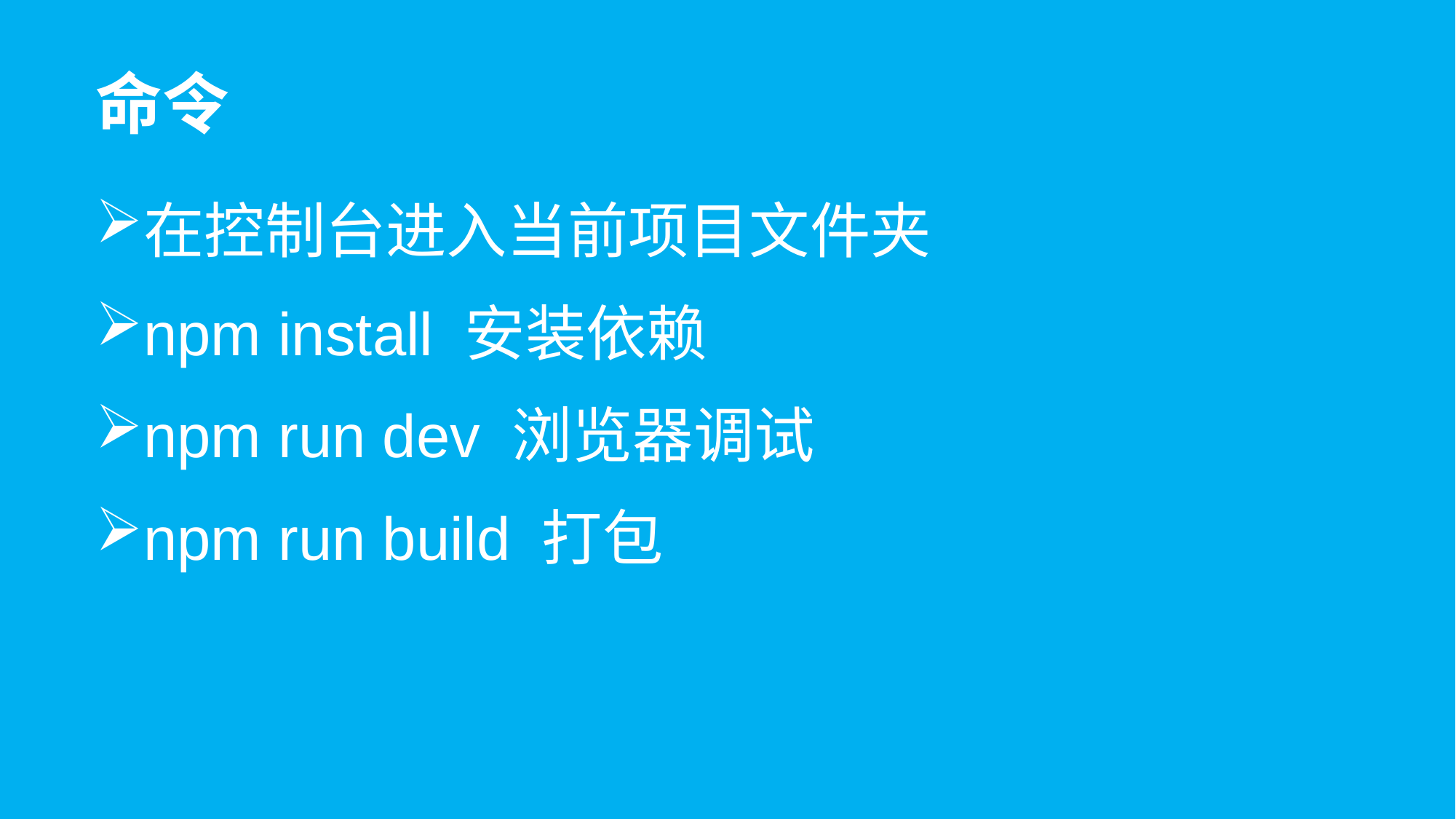

# 命令
在控制台进入当前项目文件夹
npm install 安装依赖
npm run dev 浏览器调试
npm run build 打包